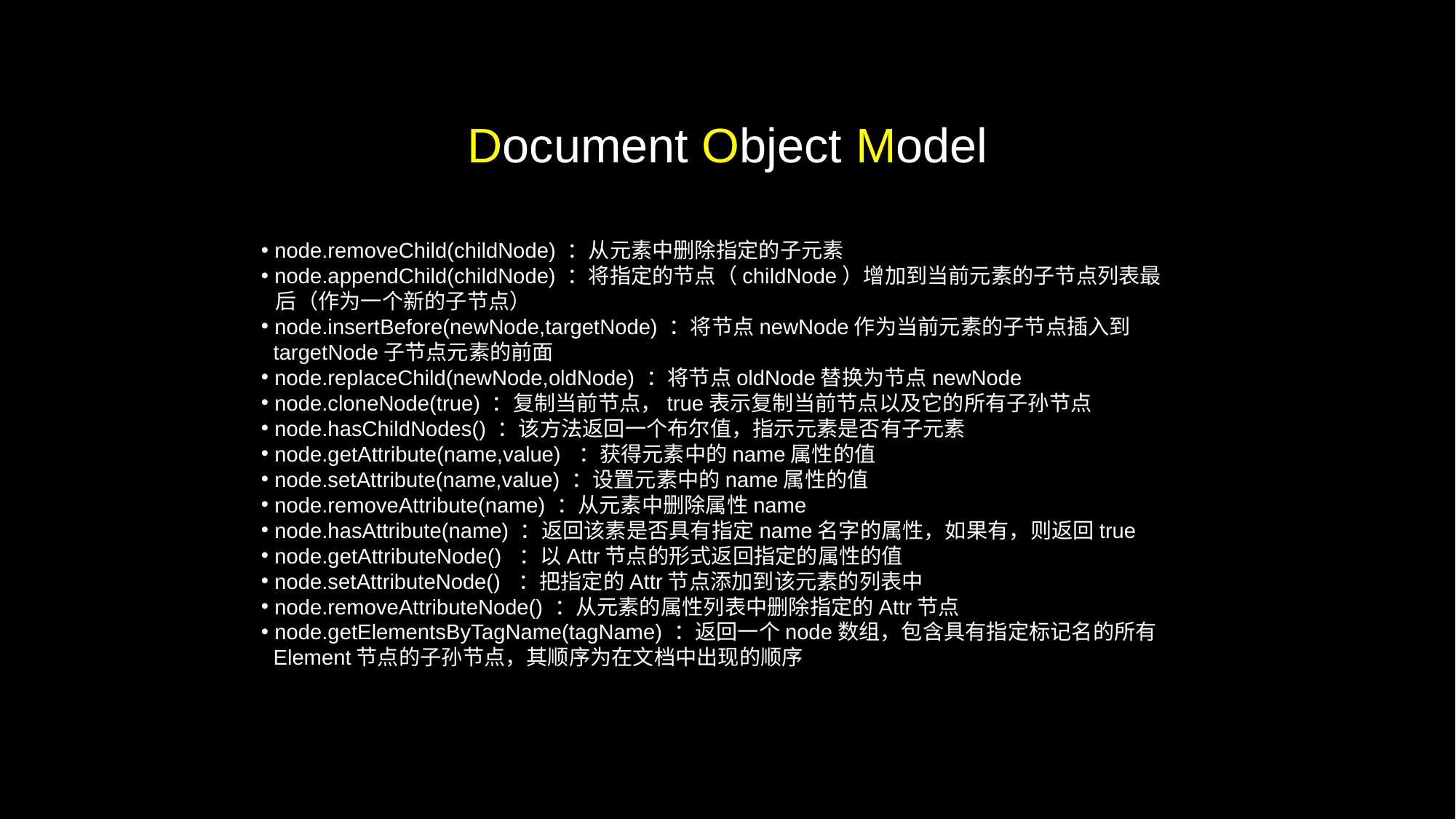

Document Object Model
 node.removeChild(childNode) ：从元素中删除指定的子元素
 node.appendChild(childNode) ：将指定的节点（childNode）增加到当前元素的子节点列表最
  后（作为一个新的子节点）
 node.insertBefore(newNode,targetNode) ：将节点newNode作为当前元素的子节点插入到
  targetNode子节点元素的前面
 node.replaceChild(newNode,oldNode) ：将节点oldNode替换为节点newNode
 node.cloneNode(true) ：复制当前节点，true表示复制当前节点以及它的所有子孙节点
 node.hasChildNodes() ：该方法返回一个布尔值，指示元素是否有子元素
 node.getAttribute(name,value)  ：获得元素中的name属性的值
 node.setAttribute(name,value) ：设置元素中的name属性的值
 node.removeAttribute(name) ：从元素中删除属性name
 node.hasAttribute(name) ：返回该素是否具有指定name名字的属性，如果有，则返回true
 node.getAttributeNode()  ：以Attr节点的形式返回指定的属性的值
 node.setAttributeNode()  ：把指定的Attr节点添加到该元素的列表中
 node.removeAttributeNode() ：从元素的属性列表中删除指定的Attr节点
 node.getElementsByTagName(tagName) ：返回一个node数组，包含具有指定标记名的所有
  Element节点的子孙节点，其顺序为在文档中出现的顺序